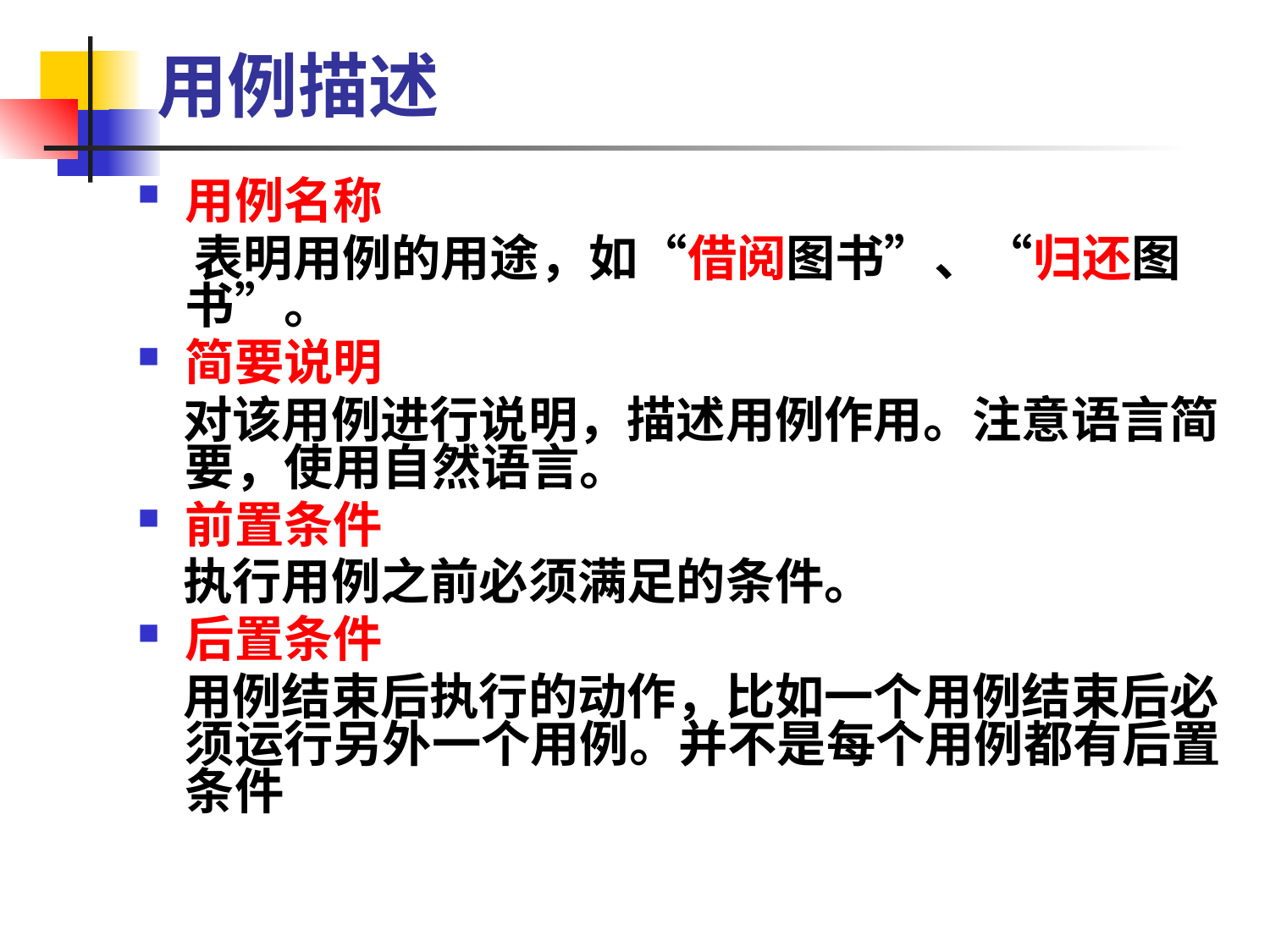

用例描述
用例名称
    表明用例的用途，如“借阅图书”、“归还图书”。
简要说明
   对该用例进行说明，描述用例作用。注意语言简要，使用自然语言。
前置条件
   执行用例之前必须满足的条件。
后置条件
   用例结束后执行的动作，比如一个用例结束后必须运行另外一个用例。并不是每个用例都有后置条件